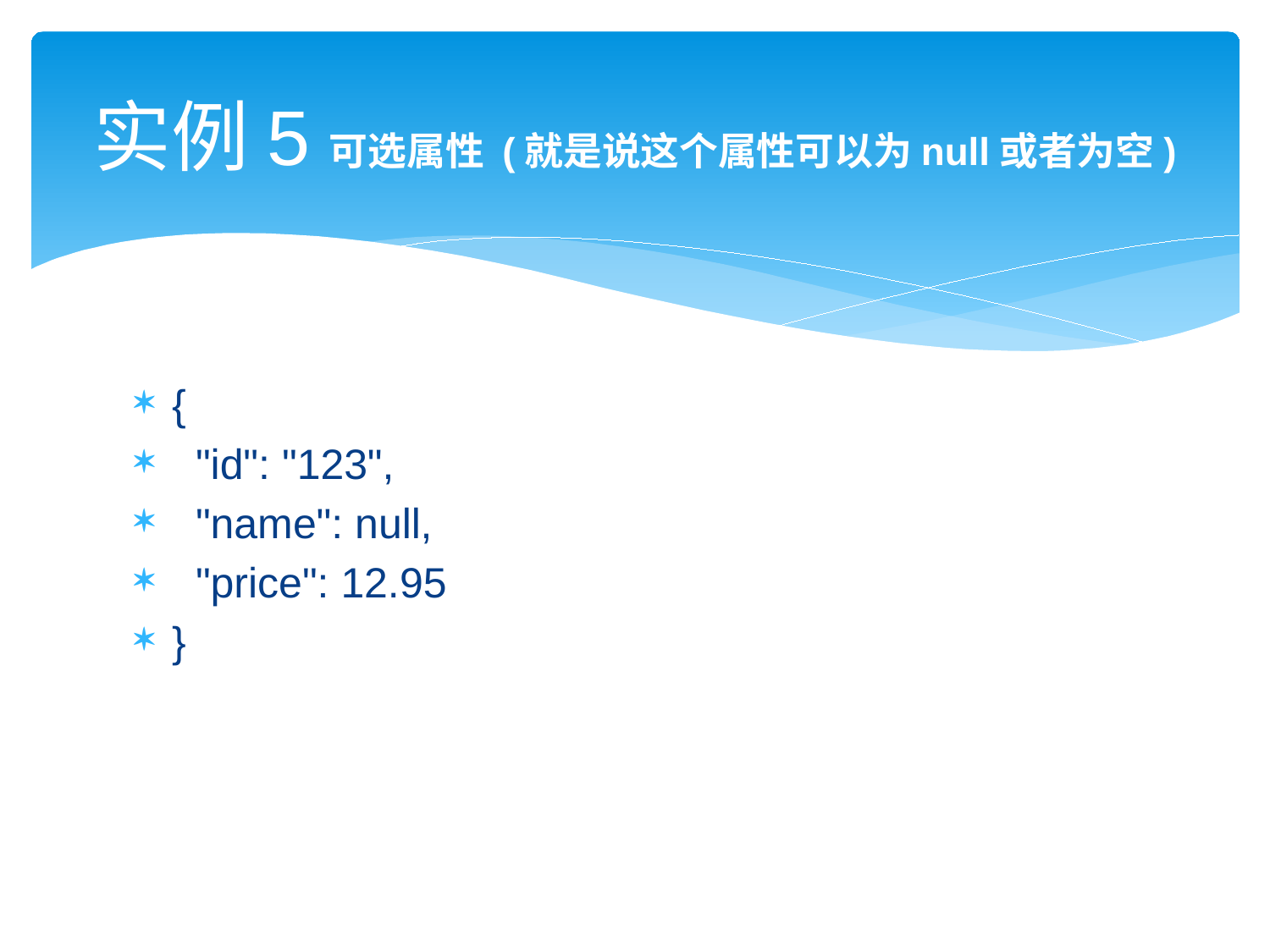

# 实例5可选属性 (就是说这个属性可以为null或者为空)
{
  "id": "123",
  "name": null,
  "price": 12.95
}